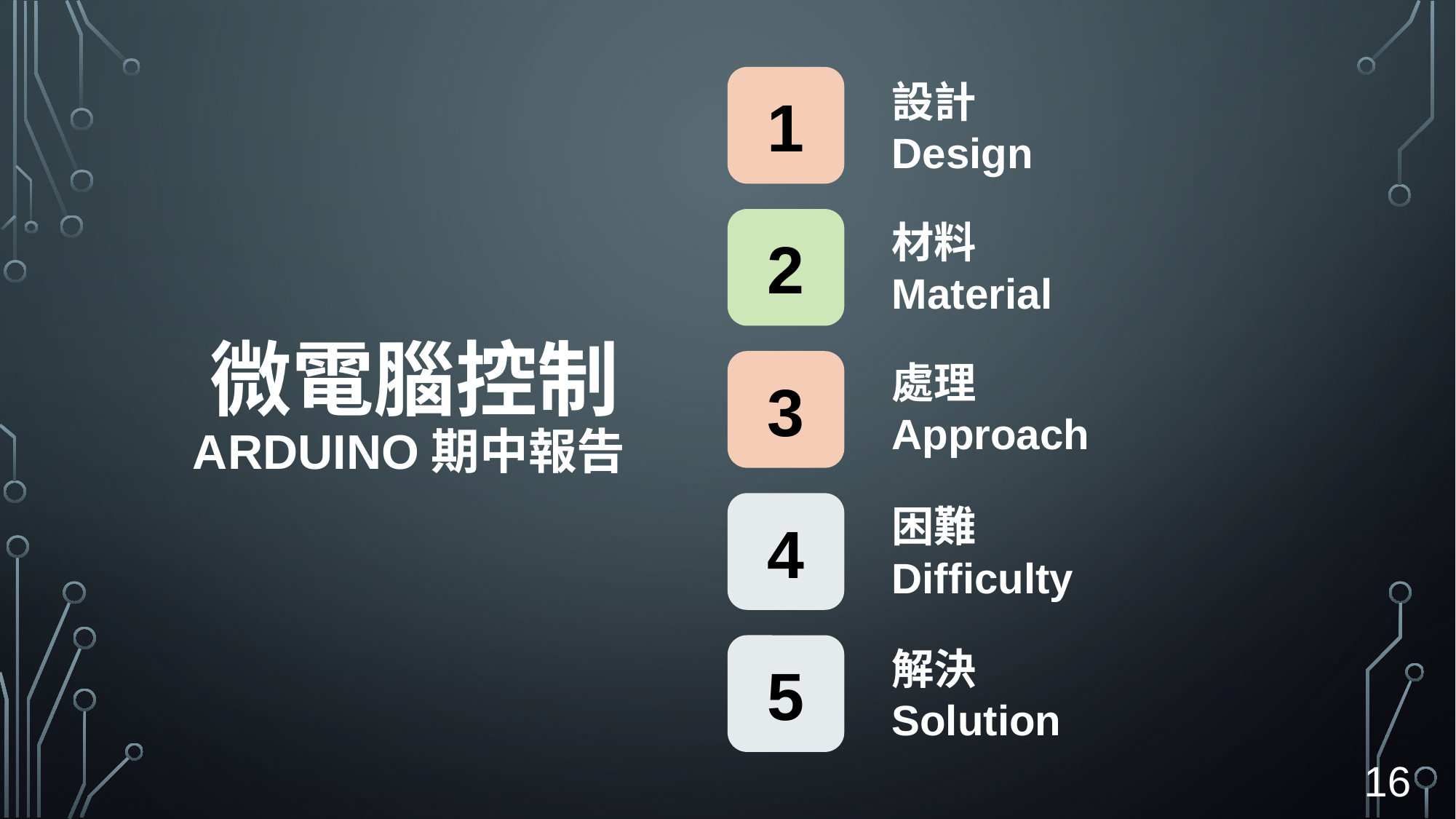

1
設計
Design
2
材料
Material
微電腦控制
ARDUINO期中報告
處理
Approach
3
4
困難
Difficulty
5
解決
Solution
16